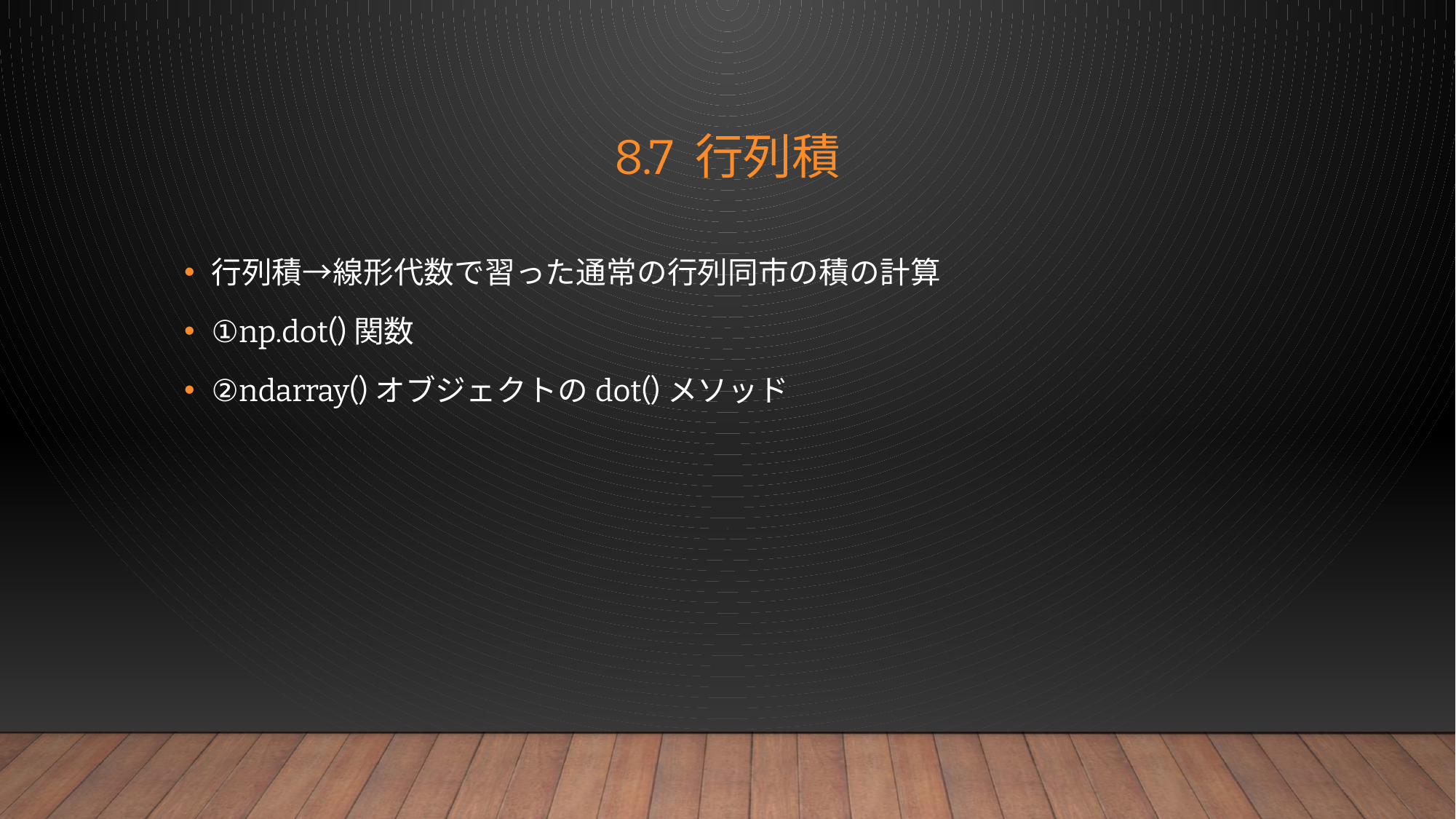

# 8.7 行列積
行列積→線形代数で習った通常の行列同市の積の計算
①np.dot()関数
②ndarray()オブジェクトのdot()メソッド